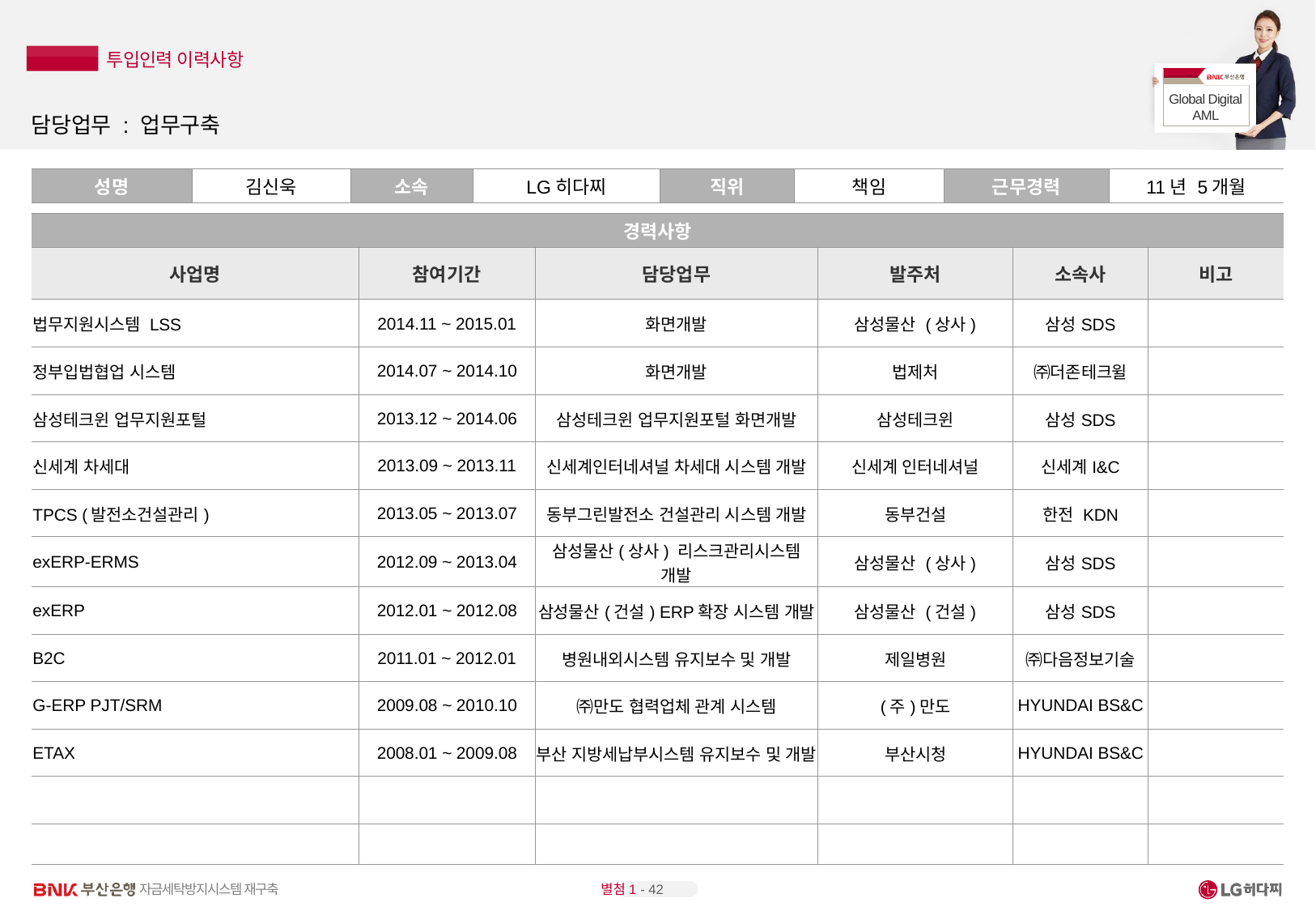

# 담당업무 : 업무구축
| 성명 | 김신욱 | 소속 | LG히다찌 | 직위 | 책임 | 근무경력 | 11년 5개월 |
| --- | --- | --- | --- | --- | --- | --- | --- |
| 경력사항 |  |  |  |  |  |
| --- | --- | --- | --- | --- | --- |
| 사업명 | 참여기간 | 담당업무 | 발주처 | 소속사 | 비고 |
| 법무지원시스템 LSS | 2014.11 ~ 2015.01 | 화면개발 | 삼성물산 (상사) | 삼성SDS |  |
| 정부입법협업 시스템 | 2014.07 ~ 2014.10 | 화면개발 | 법제처 | ㈜더존테크윌 |  |
| 삼성테크윈 업무지원포털 | 2013.12 ~ 2014.06 | 삼성테크윈 업무지원포털 화면개발 | 삼성테크윈 | 삼성SDS |  |
| 신세계 차세대 | 2013.09 ~ 2013.11 | 신세계인터네셔널 차세대 시스템 개발 | 신세계 인터네셔널 | 신세계I&C |  |
| TPCS (발전소건설관리) | 2013.05 ~ 2013.07 | 동부그린발전소 건설관리 시스템 개발 | 동부건설 | 한전 KDN |  |
| exERP-ERMS | 2012.09 ~ 2013.04 | 삼성물산(상사) 리스크관리시스템 개발 | 삼성물산 (상사) | 삼성SDS |  |
| exERP | 2012.01 ~ 2012.08 | 삼성물산(건설) ERP확장 시스템 개발 | 삼성물산 (건설) | 삼성SDS |  |
| B2C | 2011.01 ~ 2012.01 | 병원내외시스템 유지보수 및 개발 | 제일병원 | ㈜다음정보기술 |  |
| G-ERP PJT/SRM | 2009.08 ~ 2010.10 | ㈜만도 협력업체 관계 시스템 | (주)만도 | HYUNDAI BS&C |  |
| ETAX | 2008.01 ~ 2009.08 | 부산 지방세납부시스템 유지보수 및 개발 | 부산시청 | HYUNDAI BS&C |  |
|  |  |  |  |  |  |
|  |  |  |  |  |  |
별첨1 - 42